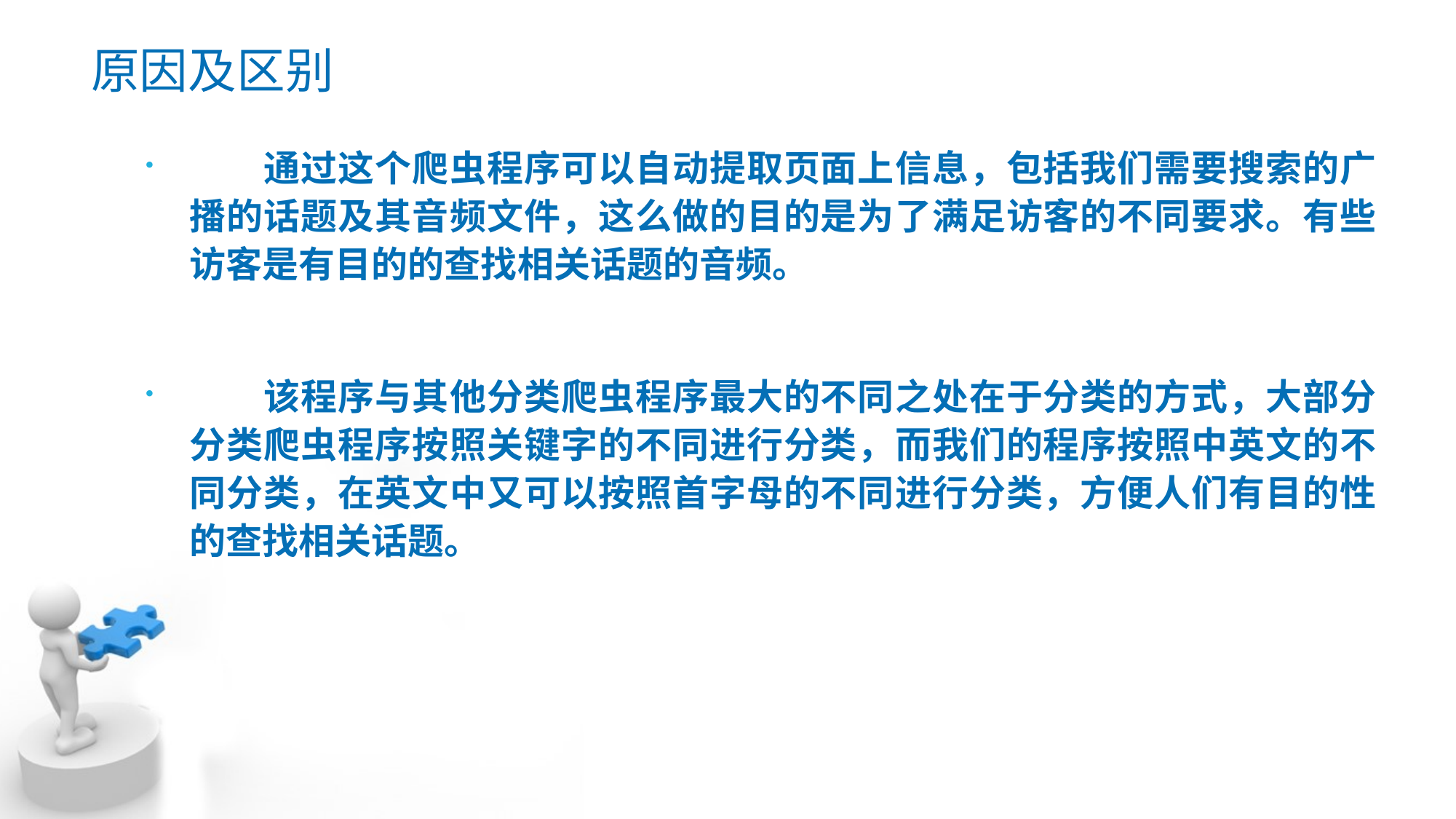

# 原因及区别
　　通过这个爬虫程序可以自动提取页面上信息，包括我们需要搜索的广播的话题及其音频文件，这么做的目的是为了满足访客的不同要求。有些访客是有目的的查找相关话题的音频。

　　该程序与其他分类爬虫程序最大的不同之处在于分类的方式，大部分分类爬虫程序按照关键字的不同进行分类，而我们的程序按照中英文的不同分类，在英文中又可以按照首字母的不同进行分类，方便人们有目的性的查找相关话题。